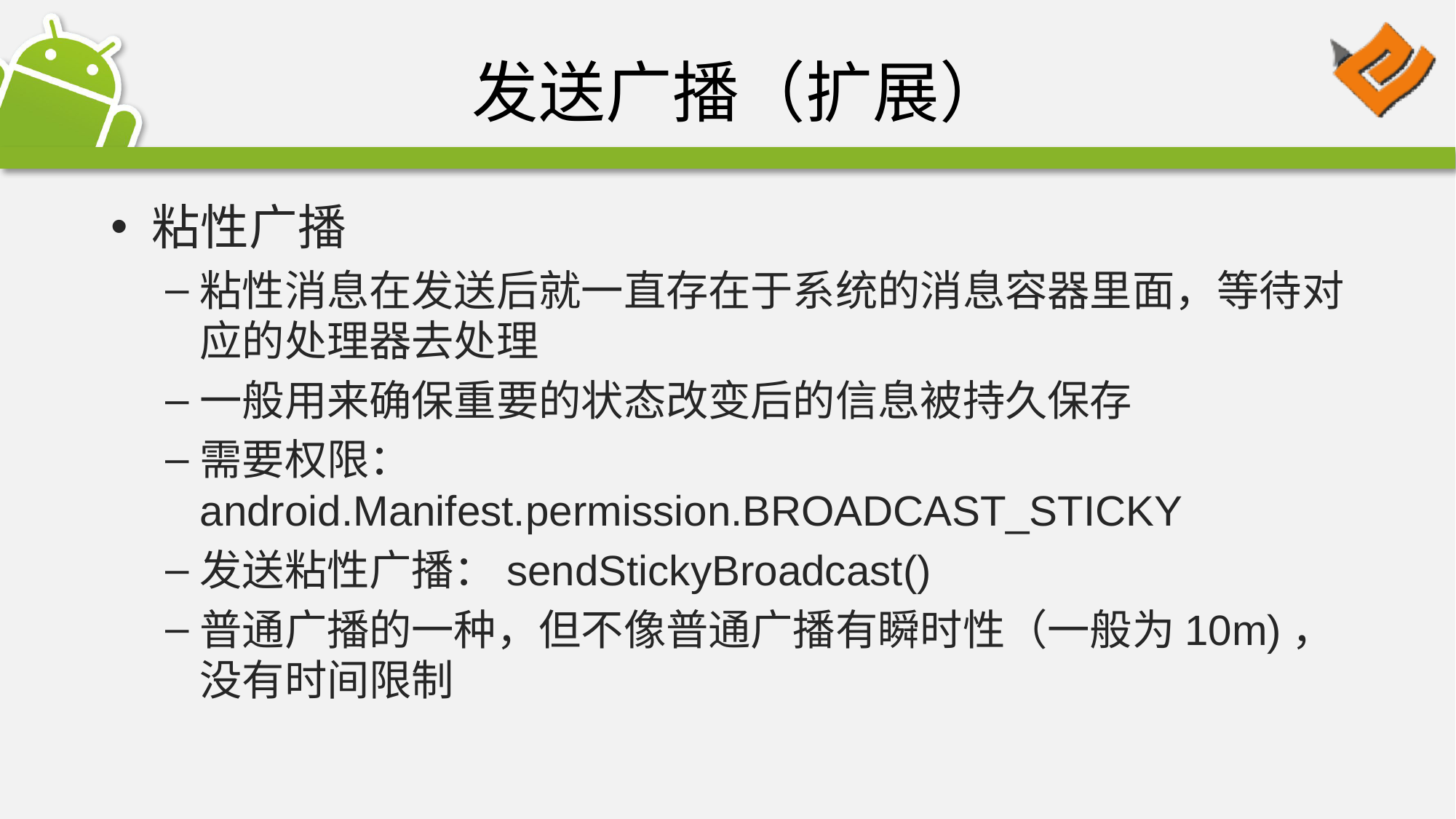

# 发送广播（扩展）
粘性广播
粘性消息在发送后就一直存在于系统的消息容器里面，等待对应的处理器去处理
一般用来确保重要的状态改变后的信息被持久保存
需要权限：android.Manifest.permission.BROADCAST_STICKY
发送粘性广播：sendStickyBroadcast()
普通广播的一种，但不像普通广播有瞬时性（一般为10m)，没有时间限制